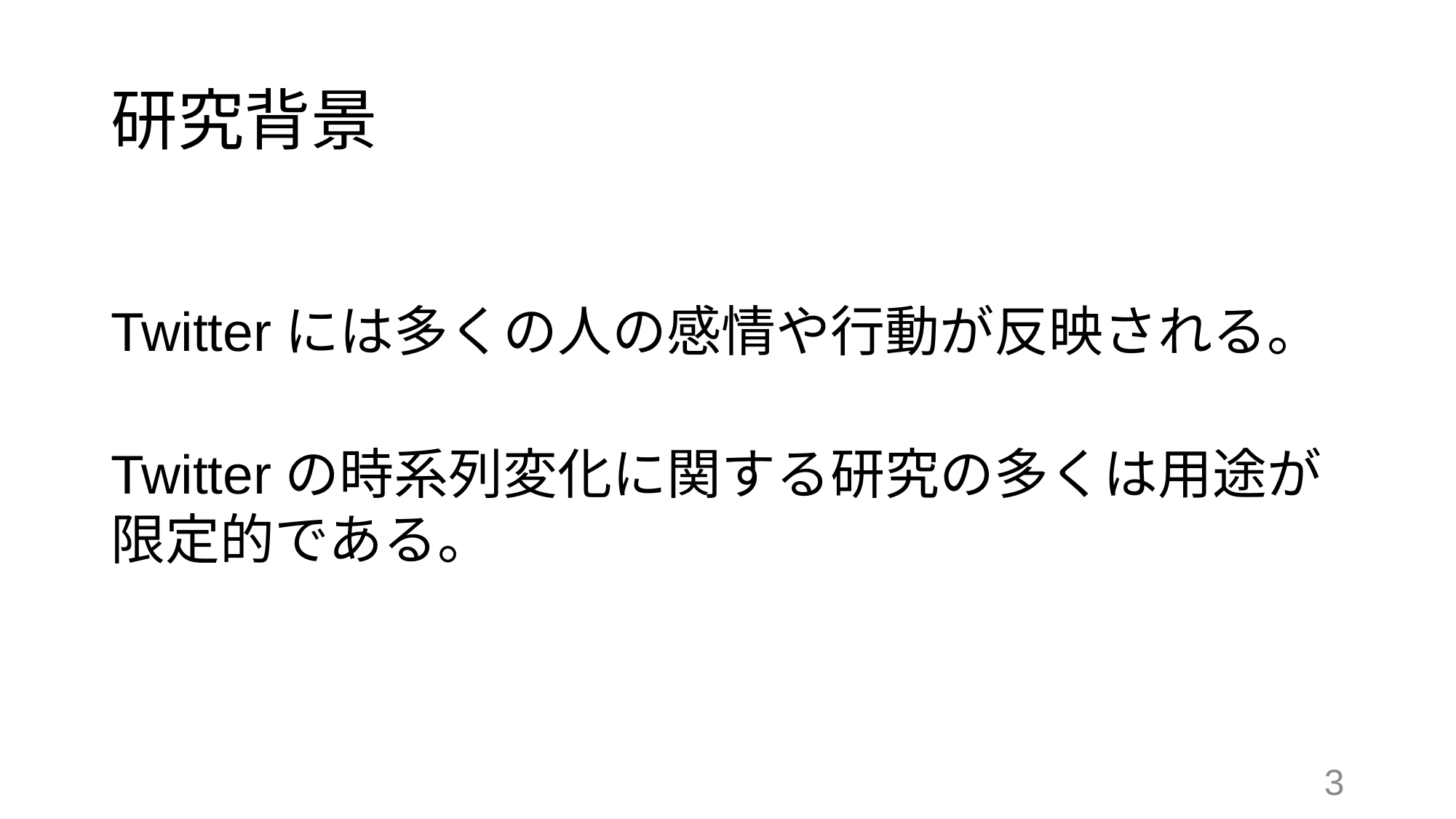

# 研究背景

Twitterには多くの人の感情や行動が反映される。

Twitterの時系列変化に関する研究の多くは用途が限定的である。
3